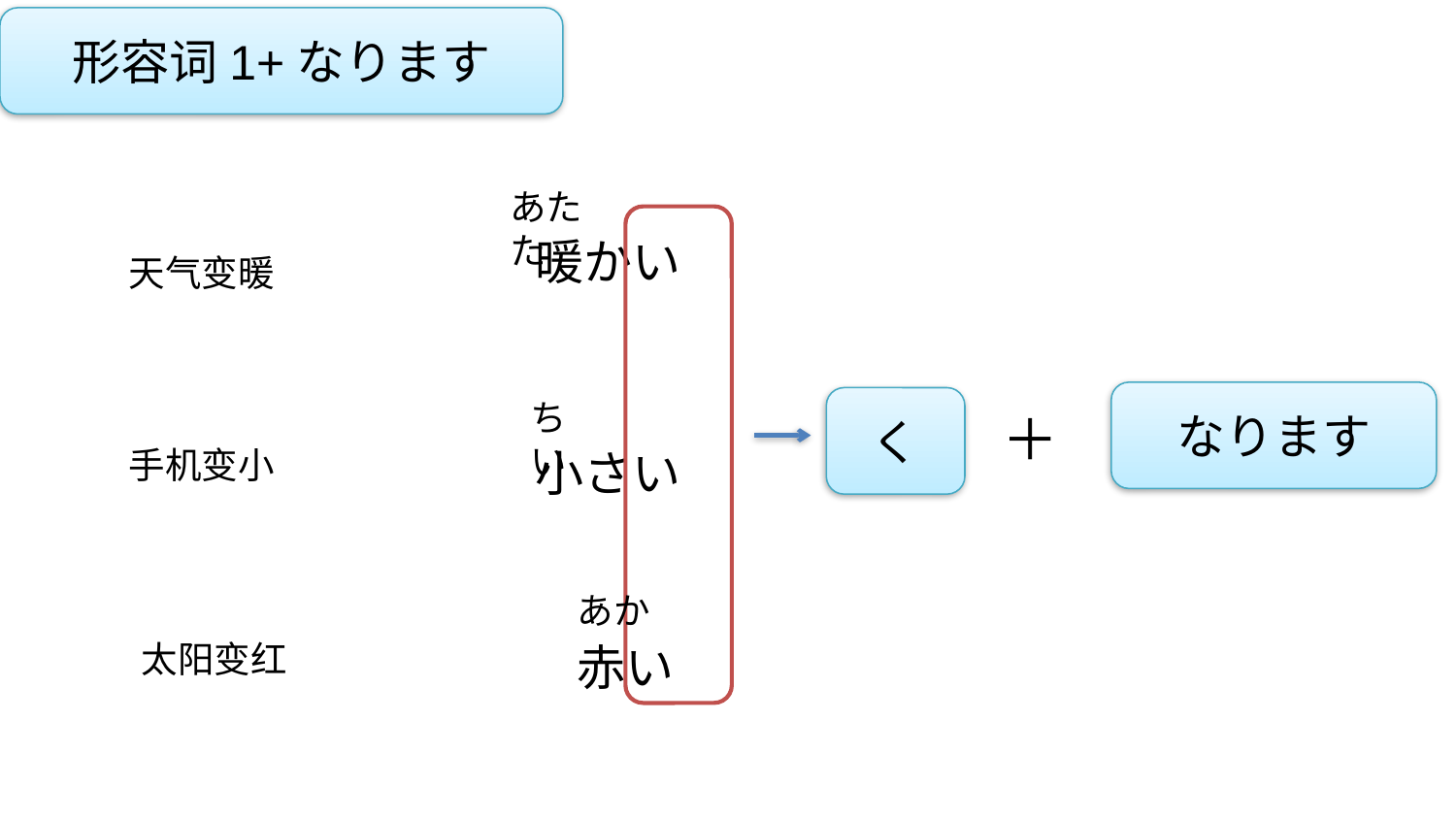

形容词1+なります
あたた

暖かい
天气变暖
なります
ちい
く
＋
手机变小
小さい
あか
太阳变红
赤い